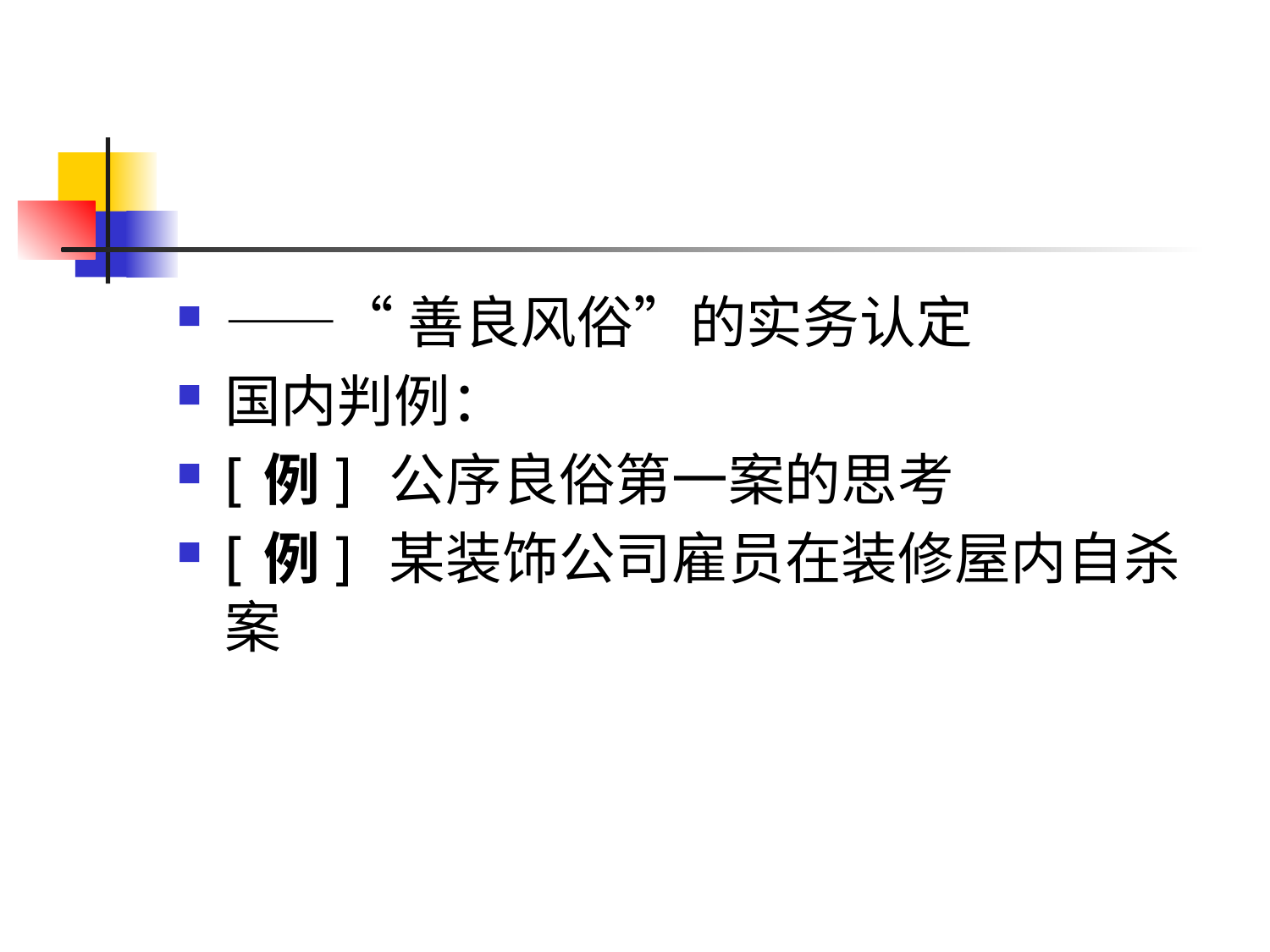

#
——“善良风俗”的实务认定
国内判例：
[例] 公序良俗第一案的思考
[例] 某装饰公司雇员在装修屋内自杀案